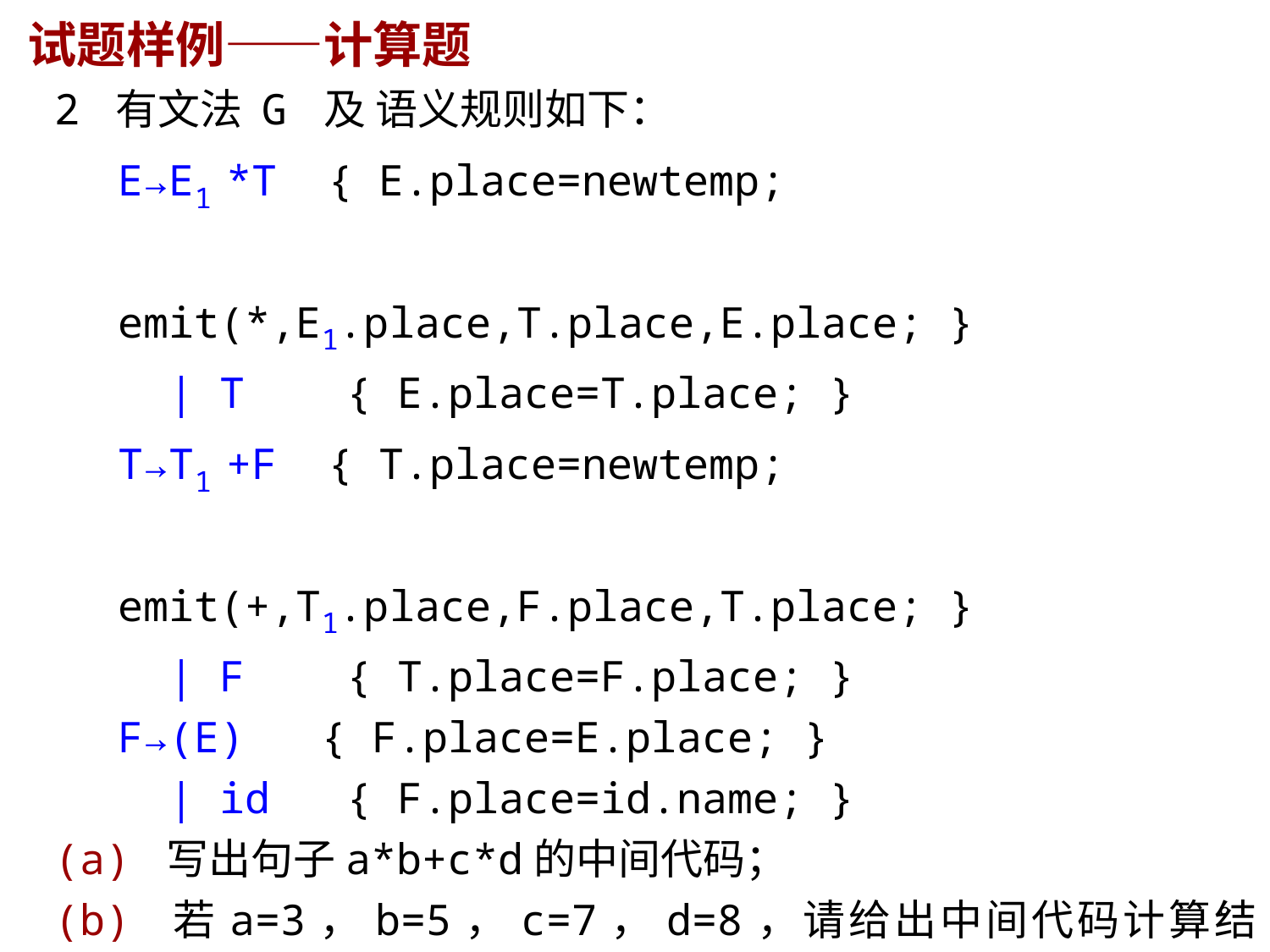

# 试题样例——计算题
2 有文法 G 及 语义规则如下：
E→E1 *T  { E.place=newtemp;
		  emit(*,E1.place,T.place,E.place; }
  | T    { E.place=T.place; }
T→T1 +F  { T.place=newtemp;
		  emit(+,T1.place,F.place,T.place; }
  | F    { T.place=F.place; }
F→(E)   { F.place=E.place; }
  | id   { F.place=id.name; }
(a) 写出句子a*b+c*d的中间代码；
(b) 若a=3，b=5，c=7，d=8，请给出中间代码计算结果；
(c) 将文法G简化为：E→E*T|T，T→T+F|F，F→id。
    给出识别该文法活前缀的DFA。
6